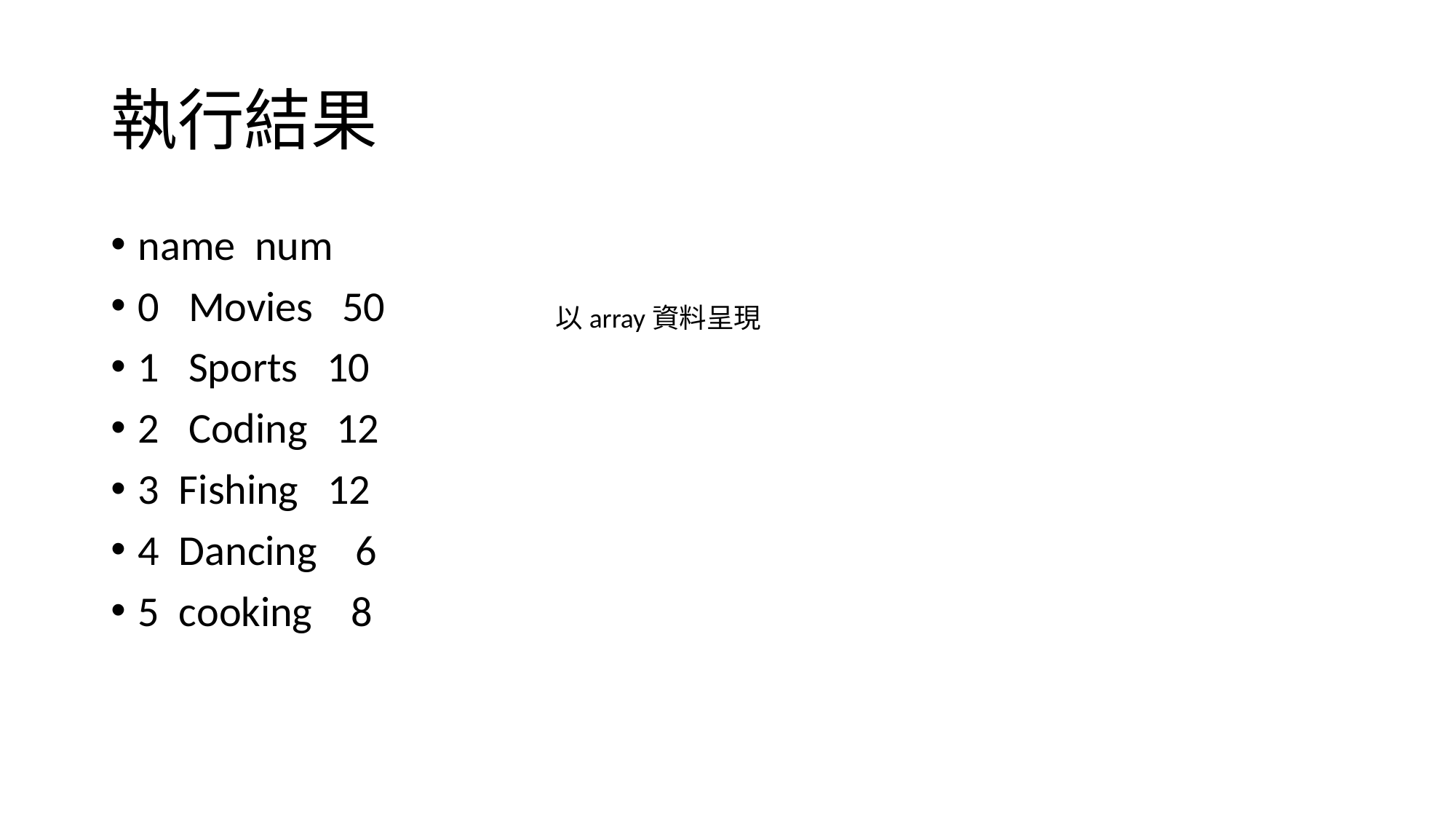

# 執行結果
name  num
0   Movies   50
1   Sports   10
2   Coding   12
3  Fishing   12
4  Dancing    6
5  cooking    8
以array資料呈現